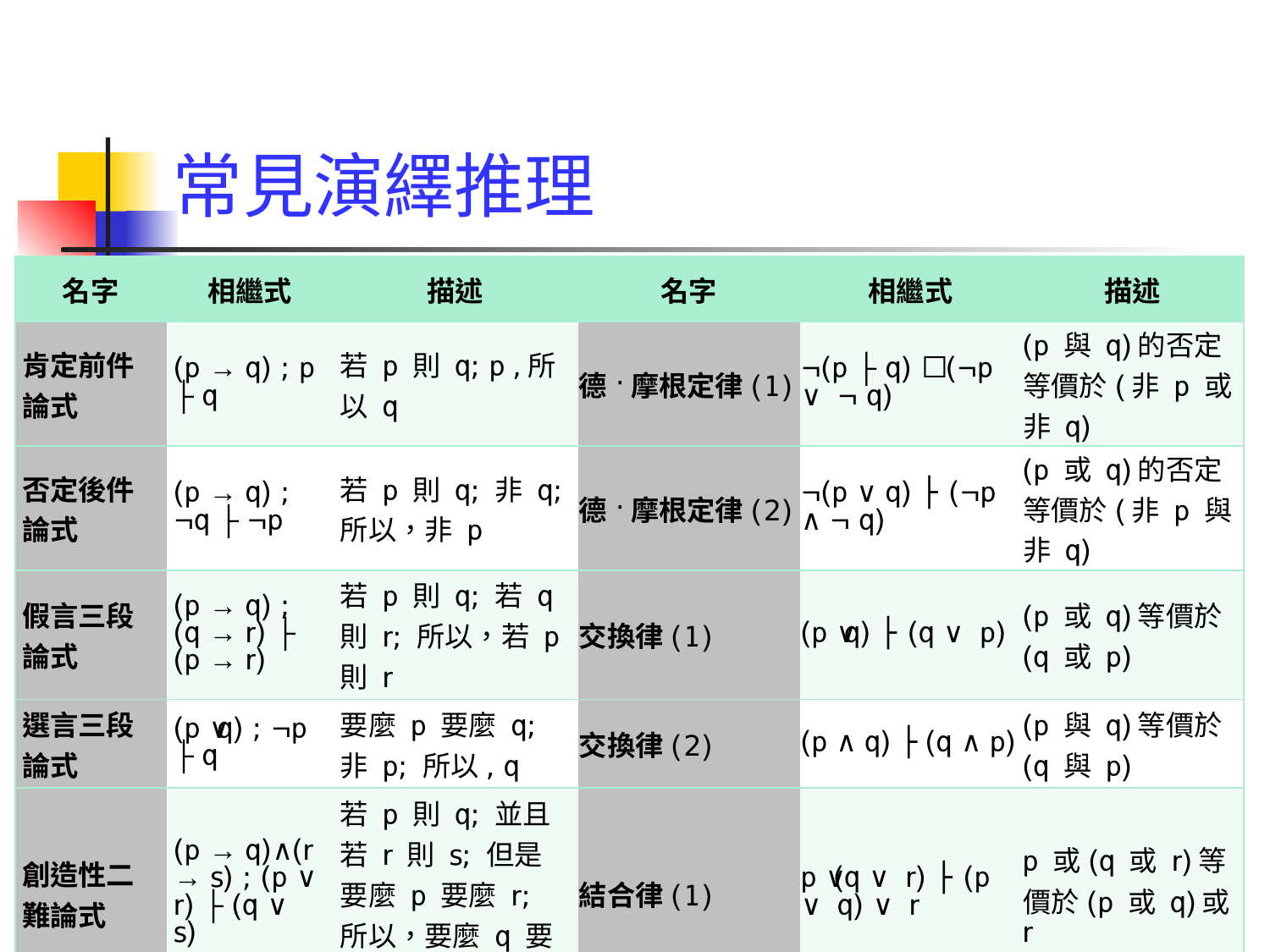

# 常見演繹推理
| 名字 | 相繼式 | 描述 | 名字 | 相繼式 | 描述 |
| --- | --- | --- | --- | --- | --- |
| 肯定前件論式 | (p → q) ; p ├ q | 若 p 則 q; p ,所以 q | 德·摩根定律(1) | ¬(p ∧ q) ├ (¬p ∨ ¬ q) | (p 與 q)的否定等價於(非 p 或非 q) |
| 否定後件論式 | (p → q) ; ¬q ├ ¬p | 若 p 則 q; 非 q; 所以，非 p | 德·摩根定律(2) | ¬(p ∨ q) ├ (¬p ∧ ¬ q) | (p 或 q)的否定等價於(非 p 與非 q) |
| 假言三段論式 | (p → q) ; (q → r) ├ (p → r) | 若 p 則 q; 若 q 則 r; 所以，若 p 則 r | 交換律(1) | (p ∨ q) ├ (q ∨ p) | (p 或 q)等價於(q 或 p) |
| 選言三段論式 | (p ∨ q) ; ¬p ├ q | 要麼 p 要麼 q; 非 p; 所以, q | 交換律(2) | (p ∧ q) ├ (q ∧ p) | (p 與 q)等價於(q 與 p) |
| 創造性二難論式 | (p → q)∧(r → s) ; (p ∨ r) ├ (q ∨ s) | 若 p 則 q; 並且若 r 則 s; 但是要麼 p 要麼 r; 所以，要麼 q 要麼 s | 結合律(1) | p ∨ (q ∨ r) ├ (p ∨ q) ∨ r | p 或(q 或 r)等價於(p 或 q)或 r |
60